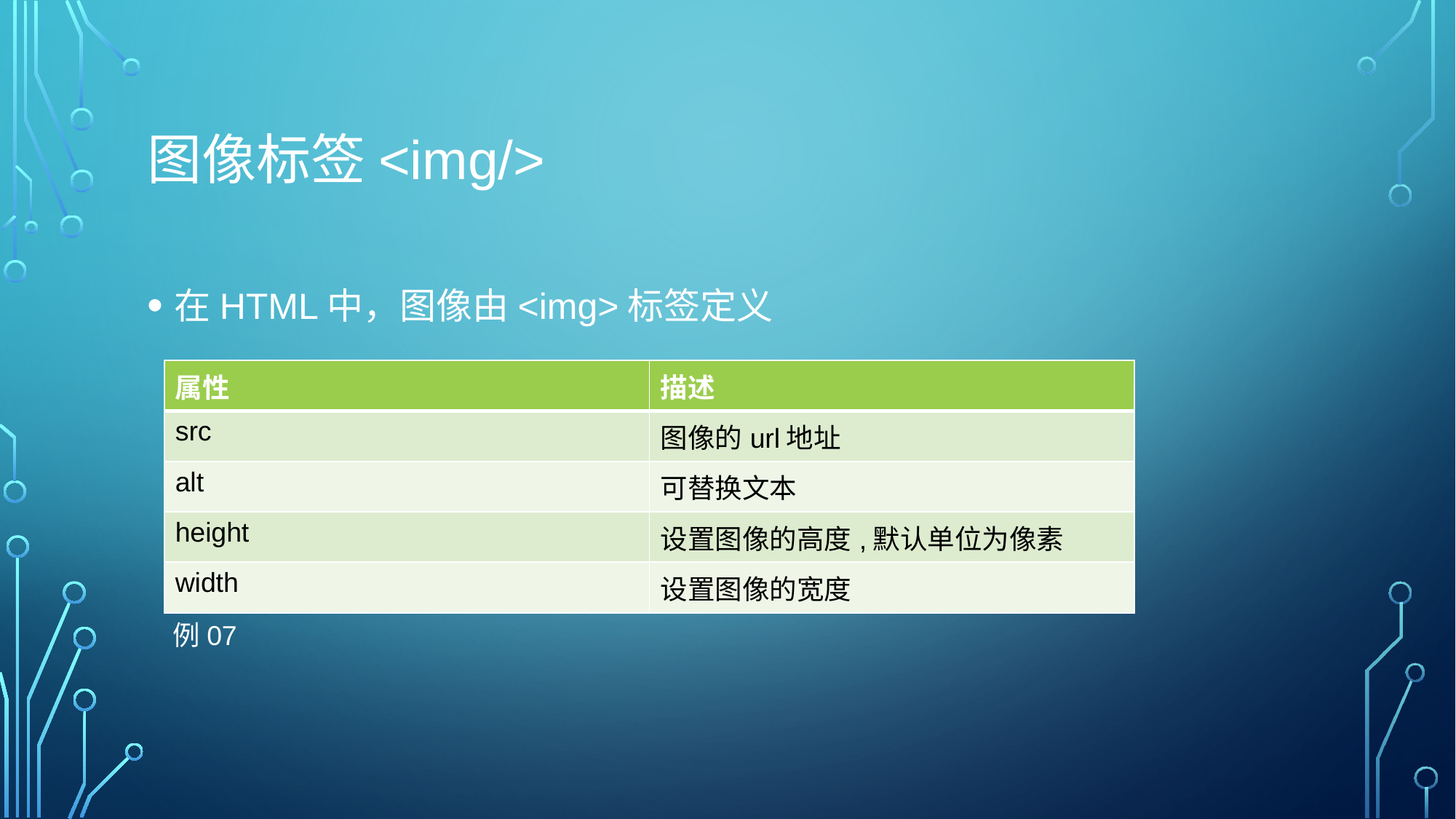

# 图像标签<img/>
在HTML中，图像由<img>标签定义

| 属性 | 描述 |
| --- | --- |
| src | 图像的url地址 |
| alt | 可替换文本 |
| height | 设置图像的高度,默认单位为像素 |
| width | 设置图像的宽度 |
例07